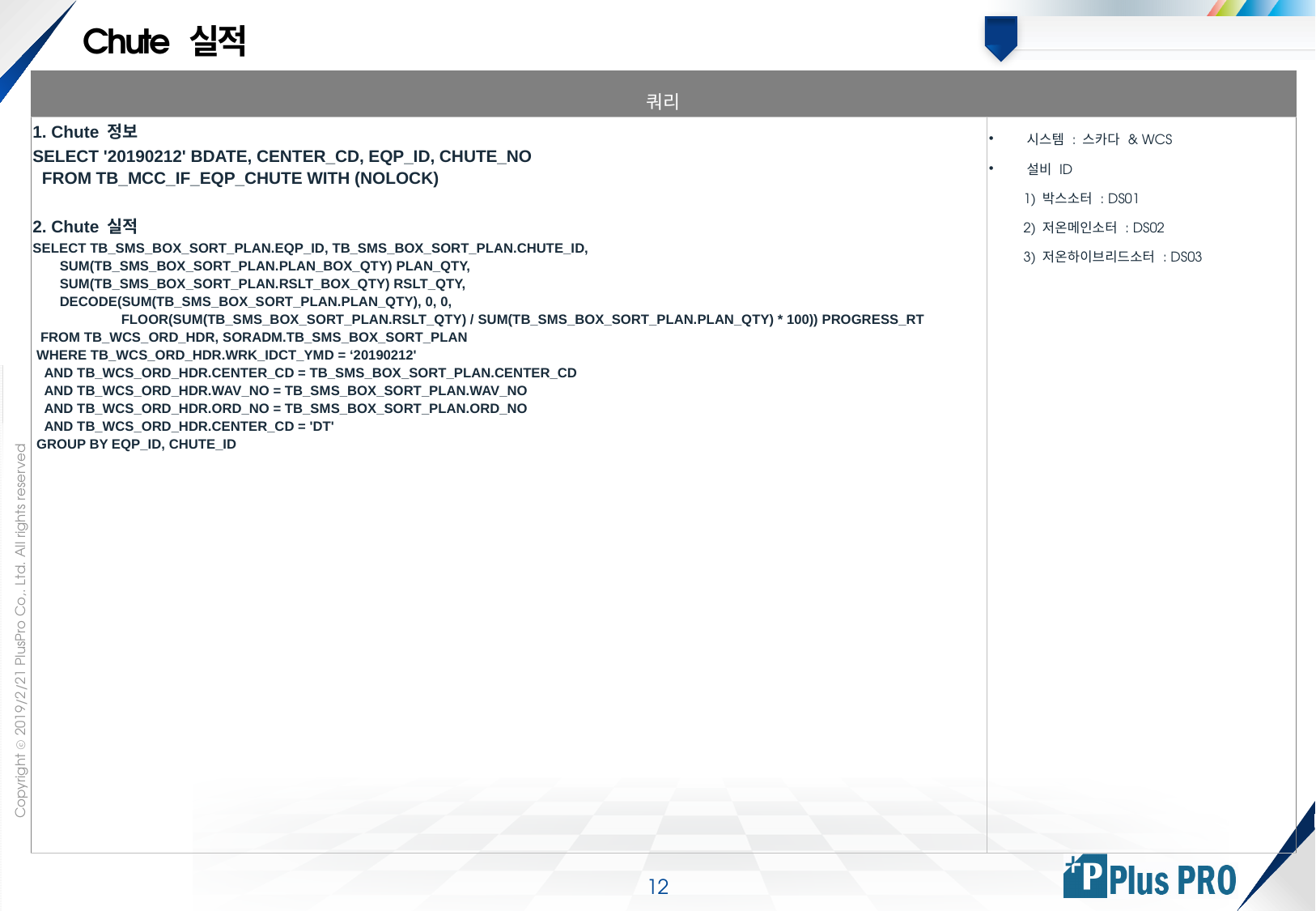

# Chute 실적

| 쿼리 |  |
| --- | --- |
| 1. Chute 정보 SELECT '20190212' BDATE, CENTER\_CD, EQP\_ID, CHUTE\_NO FROM TB\_MCC\_IF\_EQP\_CHUTE WITH (NOLOCK) 2. Chute 실적 SELECT TB\_SMS\_BOX\_SORT\_PLAN.EQP\_ID, TB\_SMS\_BOX\_SORT\_PLAN.CHUTE\_ID, SUM(TB\_SMS\_BOX\_SORT\_PLAN.PLAN\_BOX\_QTY) PLAN\_QTY, SUM(TB\_SMS\_BOX\_SORT\_PLAN.RSLT\_BOX\_QTY) RSLT\_QTY, DECODE(SUM(TB\_SMS\_BOX\_SORT\_PLAN.PLAN\_QTY), 0, 0, FLOOR(SUM(TB\_SMS\_BOX\_SORT\_PLAN.RSLT\_QTY) / SUM(TB\_SMS\_BOX\_SORT\_PLAN.PLAN\_QTY) \* 100)) PROGRESS\_RT FROM TB\_WCS\_ORD\_HDR, SORADM.TB\_SMS\_BOX\_SORT\_PLAN WHERE TB\_WCS\_ORD\_HDR.WRK\_IDCT\_YMD = ‘20190212' AND TB\_WCS\_ORD\_HDR.CENTER\_CD = TB\_SMS\_BOX\_SORT\_PLAN.CENTER\_CD AND TB\_WCS\_ORD\_HDR.WAV\_NO = TB\_SMS\_BOX\_SORT\_PLAN.WAV\_NO AND TB\_WCS\_ORD\_HDR.ORD\_NO = TB\_SMS\_BOX\_SORT\_PLAN.ORD\_NO AND TB\_WCS\_ORD\_HDR.CENTER\_CD = 'DT' GROUP BY EQP\_ID, CHUTE\_ID | 시스템 : 스카다 & WCS 설비 ID 1) 박스소터 : DS01 2) 저온메인소터 : DS02 3) 저온하이브리드소터 : DS03 |
12